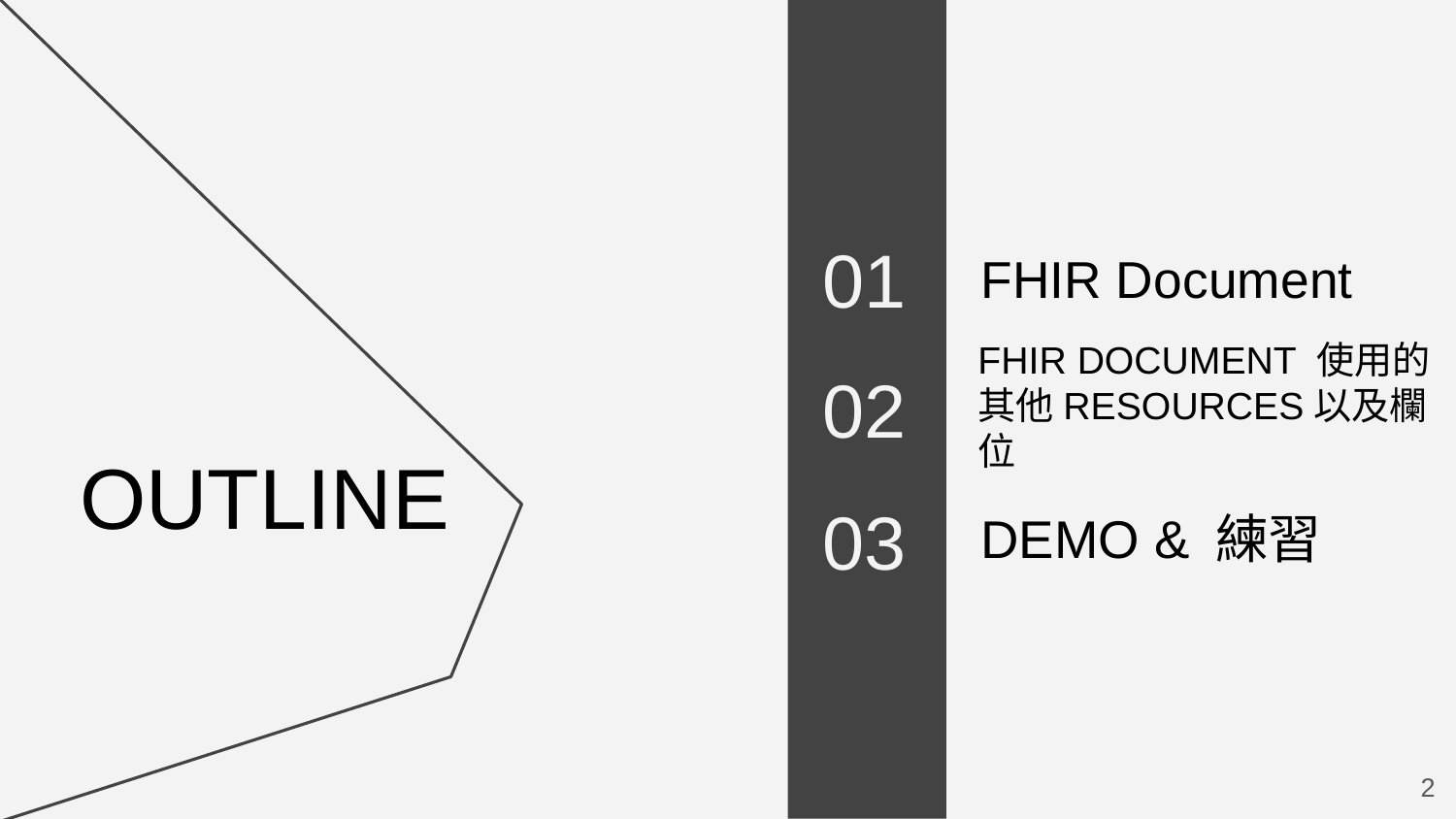

01
# FHIR Document
02
FHIR DOCUMENT 使用的其他RESOURCES以及欄位
OUTLINE
03
DEMO & 練習
2